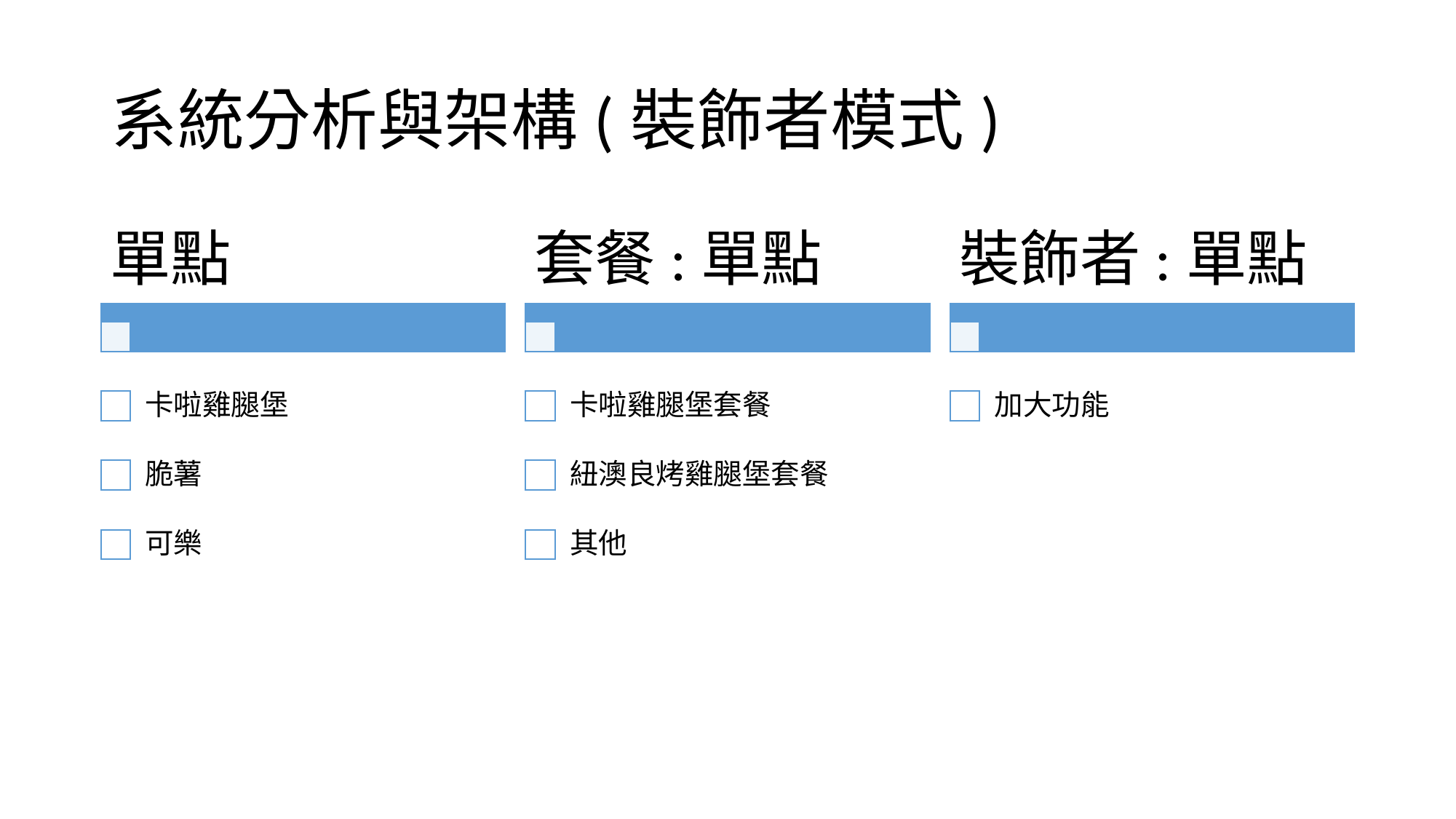

# 系統分析與架構(裝飾者模式)
單點
卡啦雞腿堡
脆薯
可樂
套餐:單點
卡啦雞腿堡套餐
紐澳良烤雞腿堡套餐
其他
裝飾者:單點
加大功能